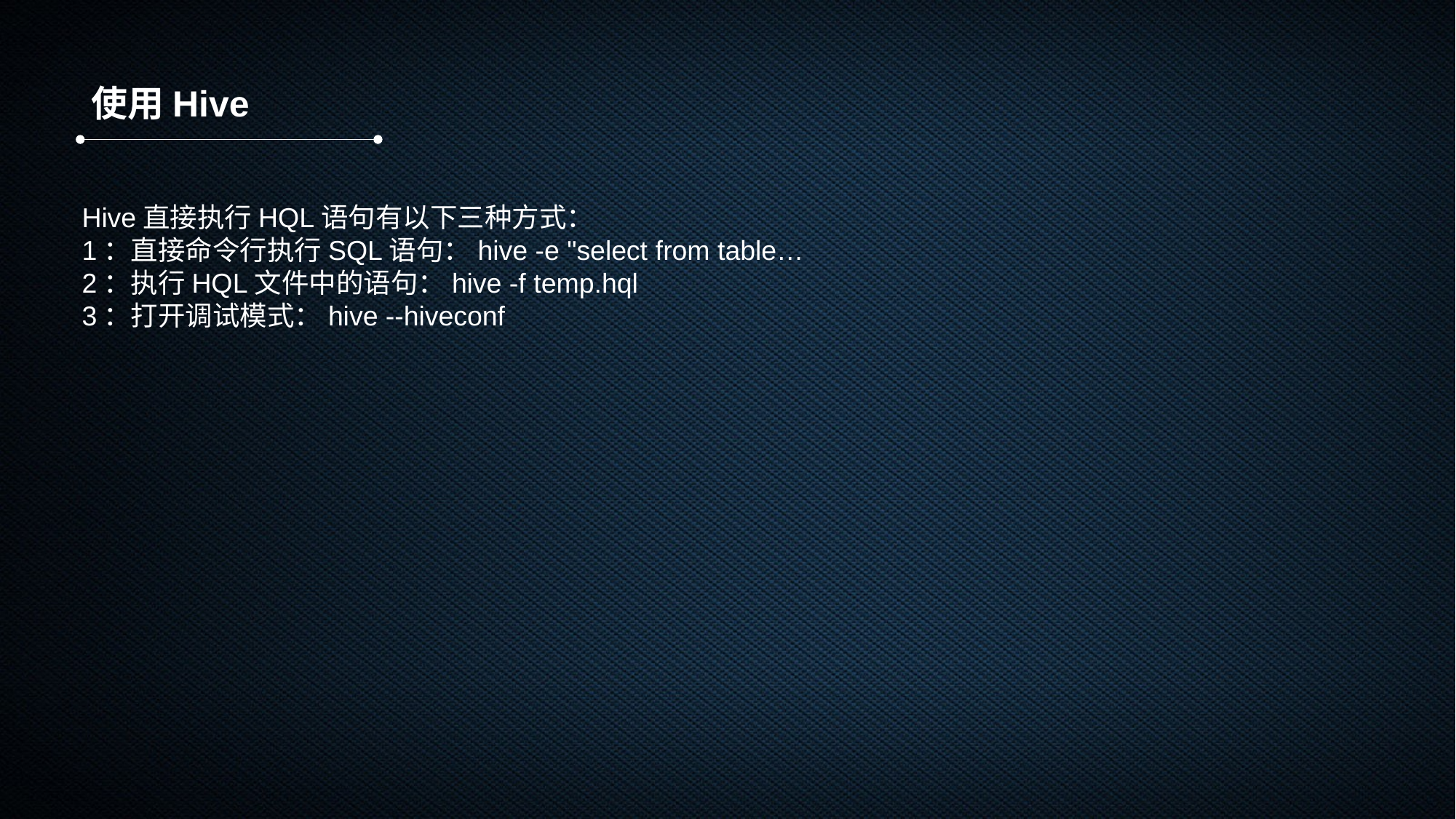

使用Hive
Hive直接执行HQL语句有以下三种方式：
1：直接命令行执行SQL语句：hive -e "select from table…
2：执行HQL文件中的语句：hive -f temp.hql
3：打开调试模式：hive --hiveconf